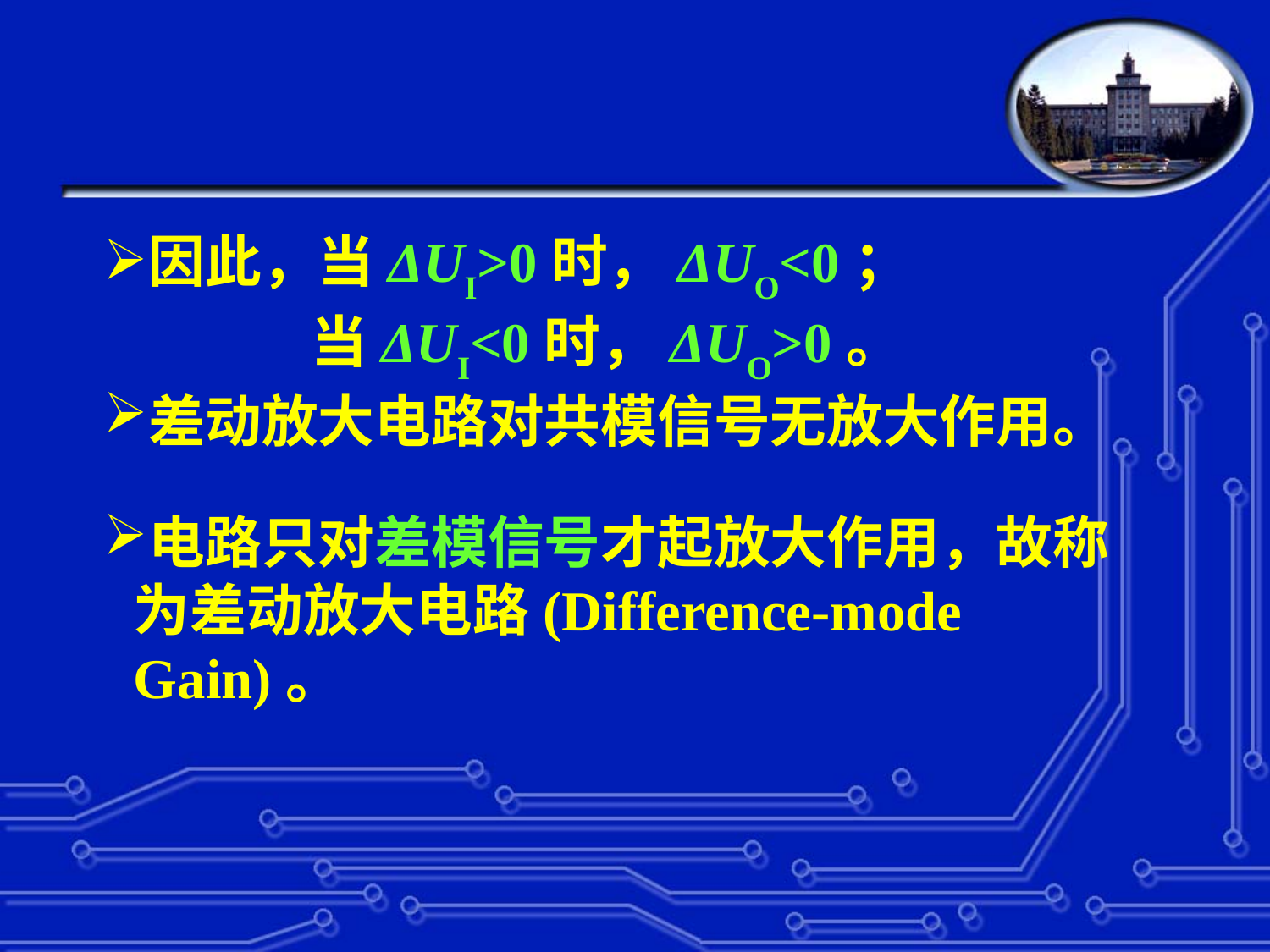

因此，当ΔUI>0时，ΔUO<0；
               当ΔUI<0时，ΔUO>0。
差动放大电路对共模信号无放大作用。
电路只对差模信号才起放大作用，故称为差动放大电路(Difference-mode Gain)。